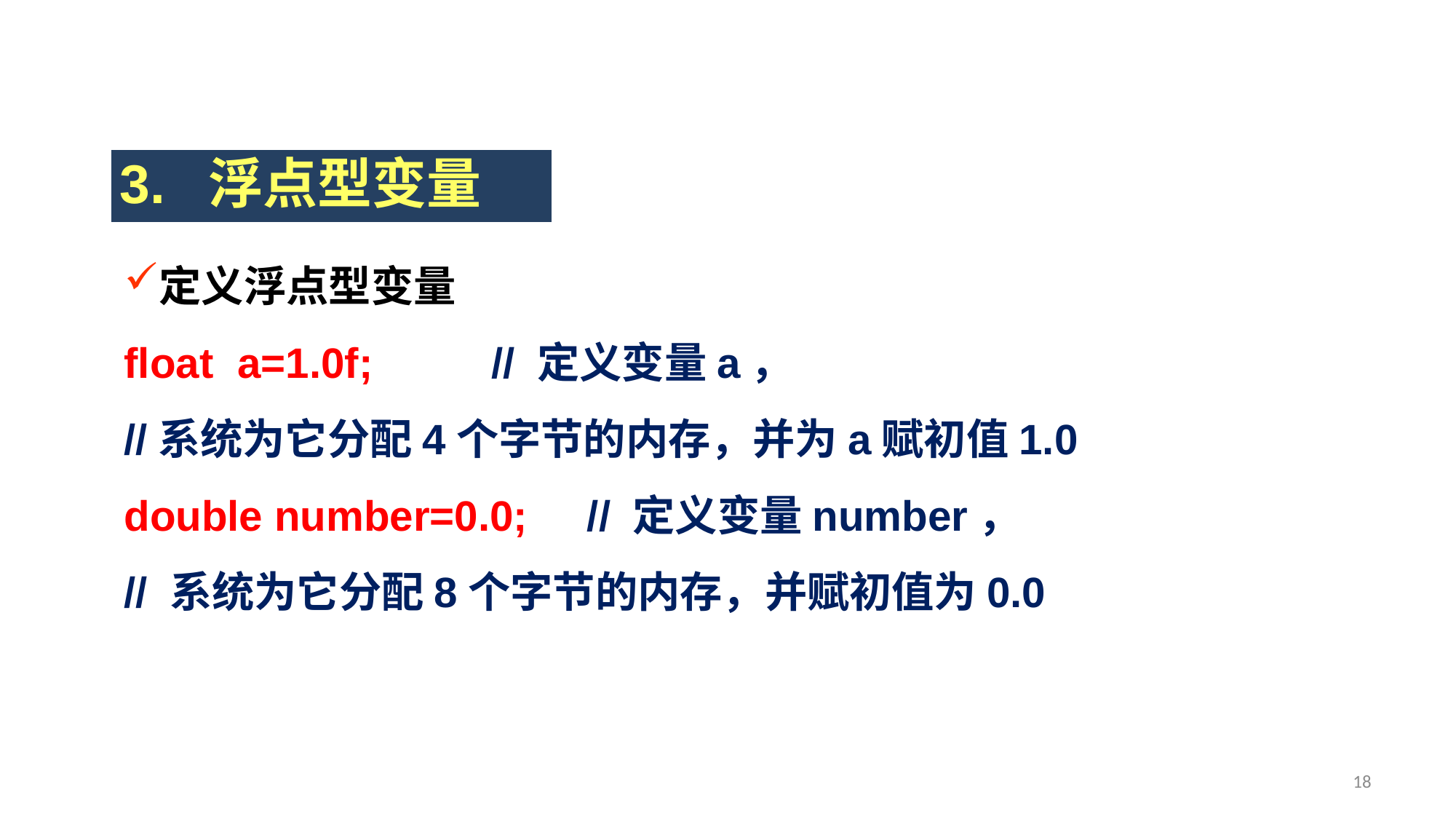

3.  浮点型变量
定义浮点型变量
float  a=1.0f;          // 定义变量a，
//系统为它分配4个字节的内存，并为a赋初值1.0
double number=0.0;     // 定义变量number，
// 系统为它分配8个字节的内存，并赋初值为0.0

18